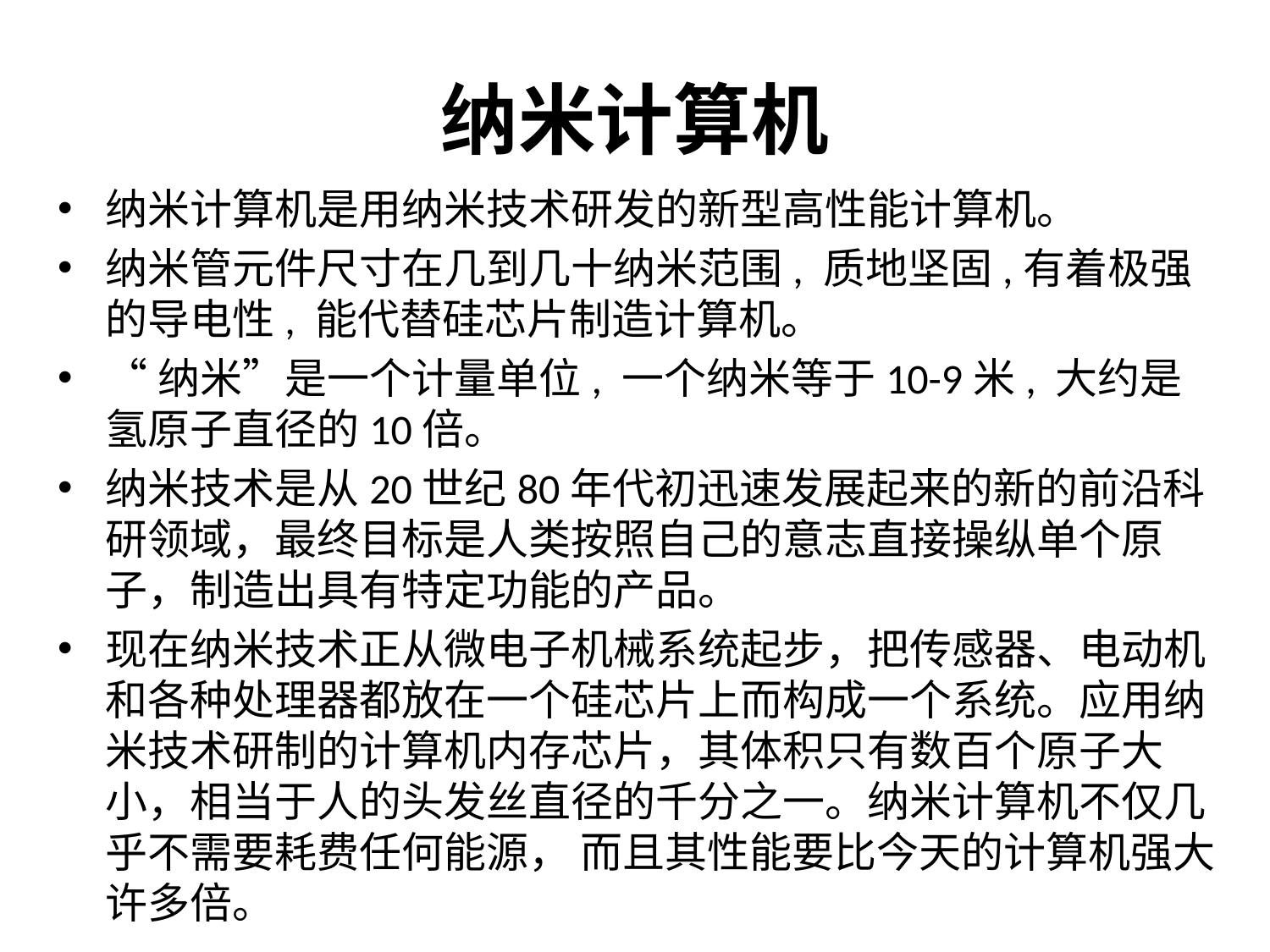

# 纳米计算机
纳米计算机是用纳米技术研发的新型高性能计算机。
纳米管元件尺寸在几到几十纳米范围, 质地坚固,有着极强的导电性, 能代替硅芯片制造计算机。
“纳米”是一个计量单位, 一个纳米等于10-9米, 大约是氢原子直径的10倍。
纳米技术是从20世纪80年代初迅速发展起来的新的前沿科研领域，最终目标是人类按照自己的意志直接操纵单个原子，制造出具有特定功能的产品。
现在纳米技术正从微电子机械系统起步，把传感器、电动机和各种处理器都放在一个硅芯片上而构成一个系统。应用纳米技术研制的计算机内存芯片，其体积只有数百个原子大小，相当于人的头发丝直径的千分之一。纳米计算机不仅几乎不需要耗费任何能源， 而且其性能要比今天的计算机强大许多倍。